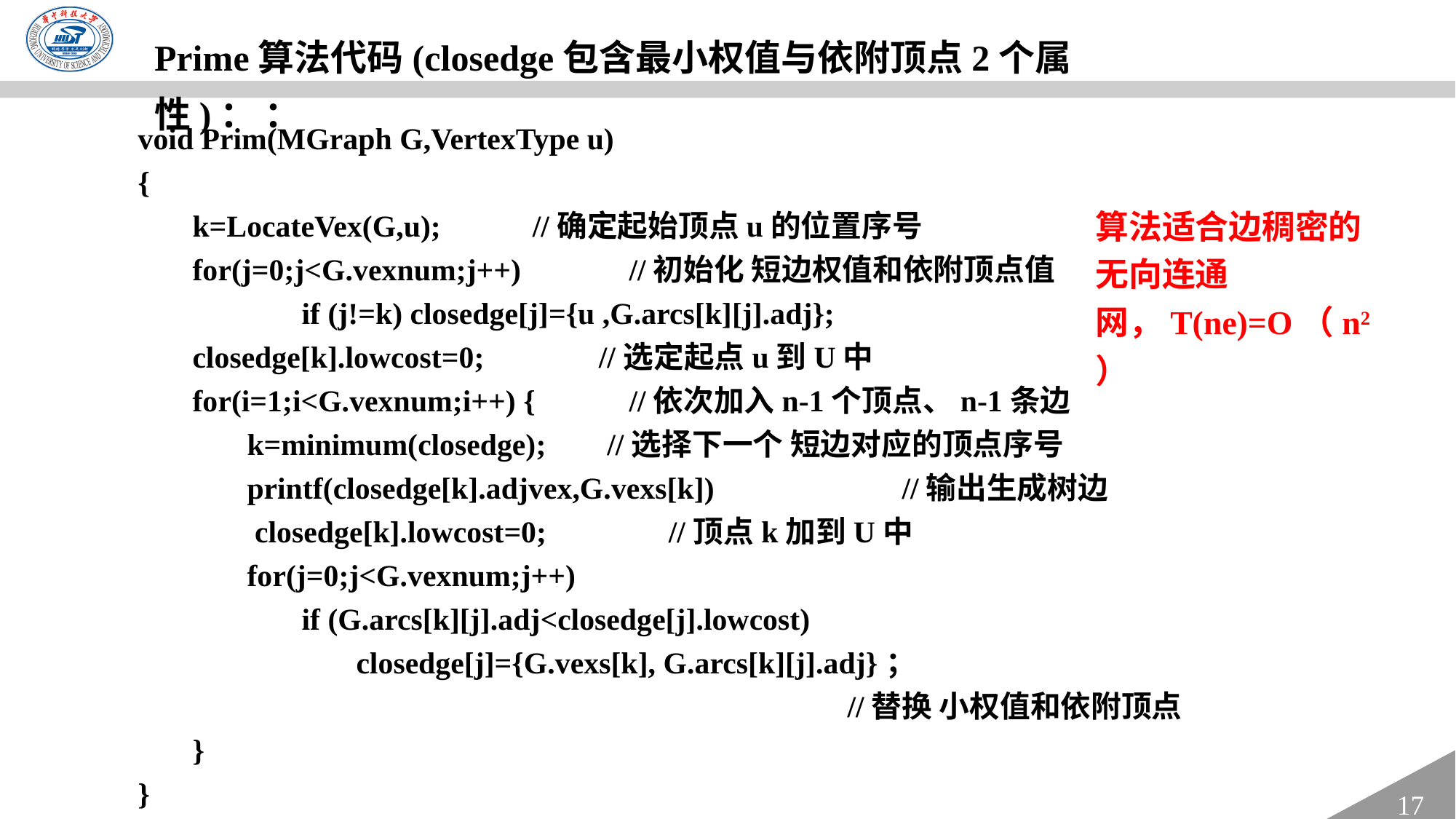

Prime算法代码(closedge包含最小权值与依附顶点2个属性)： ：
void Prim(MGraph G,VertexType u)
{
k=LocateVex(G,u);            //确定起始顶点u的位置序号
for(j=0;j<G.vexnum;j++) 	//初始化 短边权值和依附顶点值
 	if (j!=k) closedge[j]={u ,G.arcs[k][j].adj};
closedge[k].lowcost=0;               //选定起点u到U中
for(i=1;i<G.vexnum;i++) { 	//依次加入n-1个顶点、n-1条边
k=minimum(closedge);        //选择下一个 短边对应的顶点序号
printf(closedge[k].adjvex,G.vexs[k]) 		//输出生成树边
 closedge[k].lowcost=0;                //顶点k加到U中
for(j=0;j<G.vexnum;j++)
if (G.arcs[k][j].adj<closedge[j].lowcost)
closedge[j]={G.vexs[k], G.arcs[k][j].adj}；
						//替换 小权值和依附顶点
}
}
算法适合边稠密的无向连通网，T(ne)=O（n2）